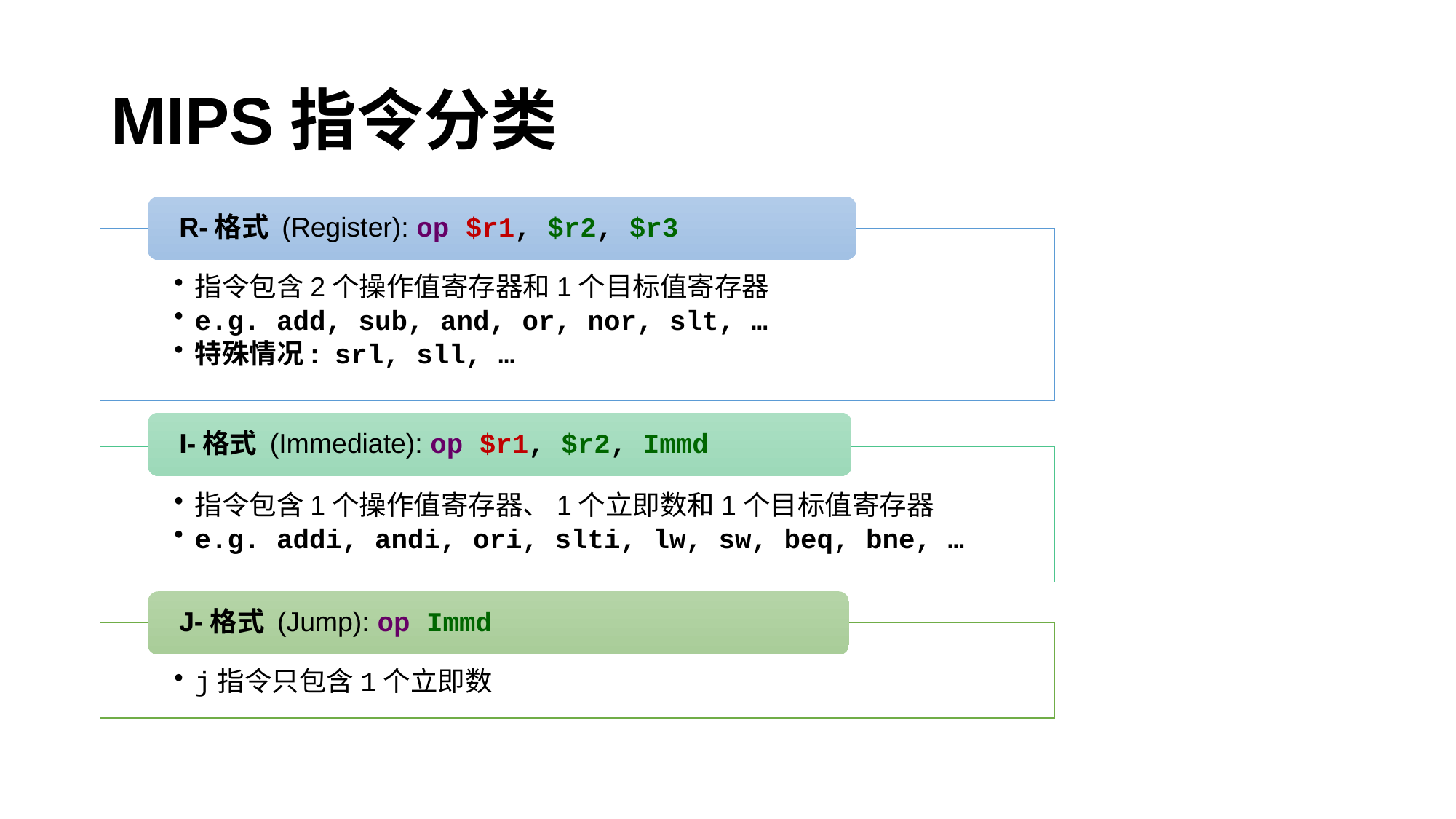

# MIPS指令分类
指令包含2个操作值寄存器和1个目标值寄存器
e.g. add, sub, and, or, nor, slt, …
特殊情况:  srl, sll, …
R-格式 (Register): op $r1, $r2, $r3
指令包含1个操作值寄存器、1个立即数和1个目标值寄存器
e.g. addi, andi, ori, slti, lw, sw, beq, bne, …
I-格式 (Immediate): op $r1, $r2, Immd
j指令只包含1个立即数
J-格式 (Jump): op Immd